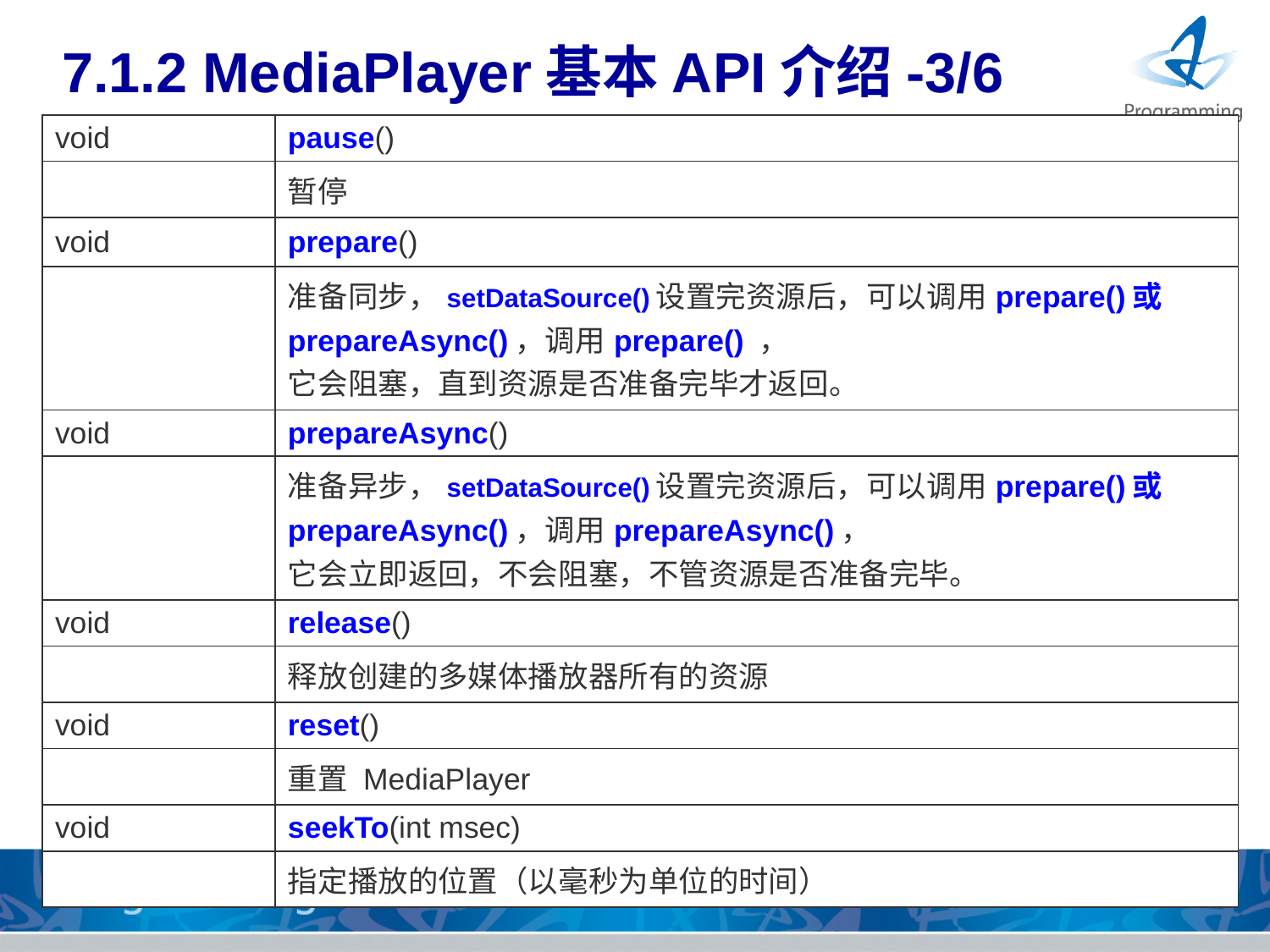

7.1.2 MediaPlayer基本API介绍-3/6
| void | pause() |
| --- | --- |
|  | 暂停 |
| void | prepare() |
|  | 准备同步，setDataSource()设置完资源后，可以调用prepare()或prepareAsync()，调用prepare() ， 它会阻塞，直到资源是否准备完毕才返回。 |
| void | prepareAsync() |
|  | 准备异步，setDataSource()设置完资源后，可以调用prepare()或prepareAsync()，调用prepareAsync()， 它会立即返回，不会阻塞，不管资源是否准备完毕。 |
| void | release() |
|  | 释放创建的多媒体播放器所有的资源 |
| void | reset() |
|  | 重置 MediaPlayer |
| void | seekTo(int msec) |
|  | 指定播放的位置（以毫秒为单位的时间） |